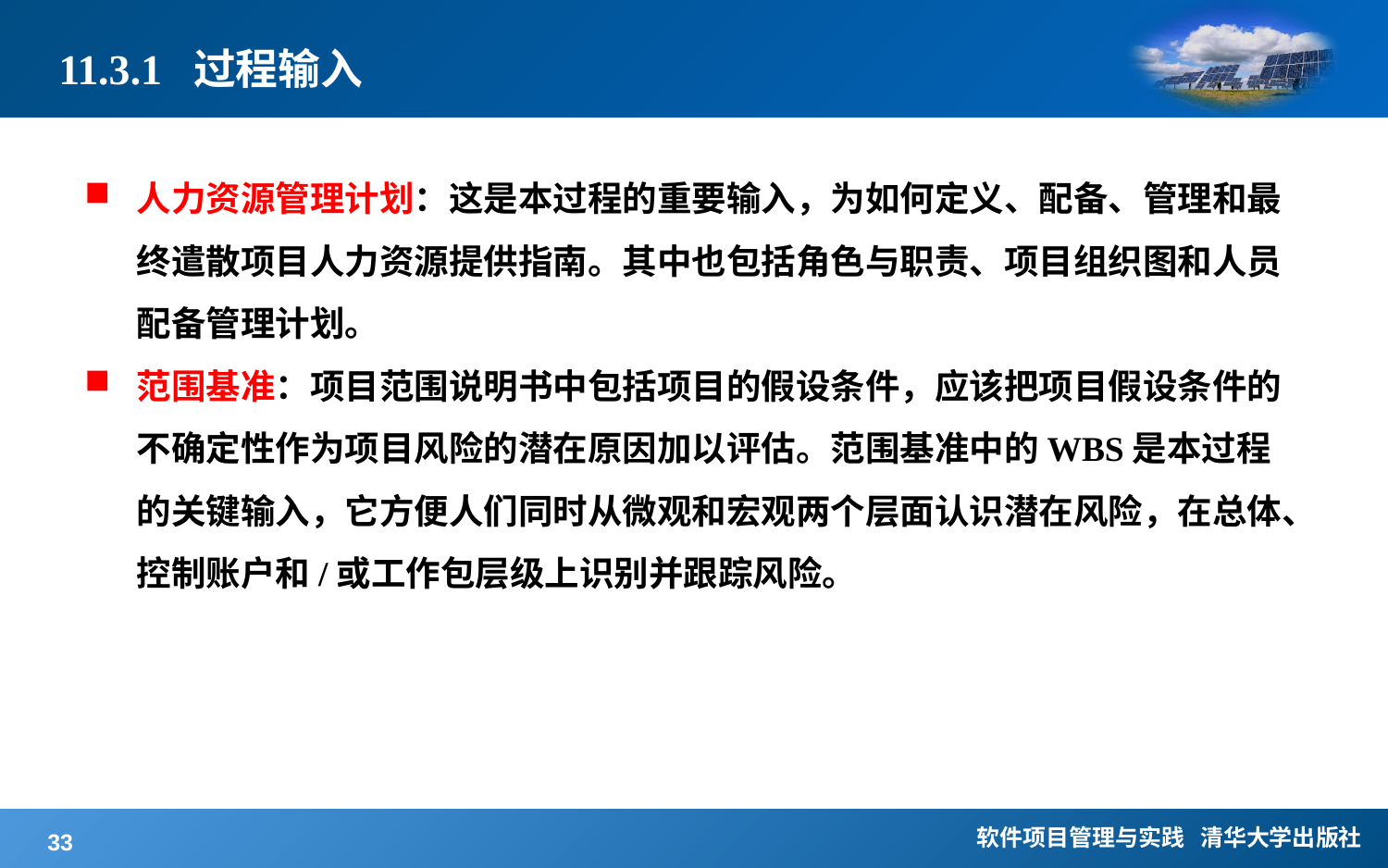

# 11.3.1  过程输入
人力资源管理计划：这是本过程的重要输入，为如何定义、配备、管理和最终遣散项目人力资源提供指南。其中也包括角色与职责、项目组织图和人员配备管理计划。
范围基准：项目范围说明书中包括项目的假设条件，应该把项目假设条件的不确定性作为项目风险的潜在原因加以评估。范围基准中的WBS是本过程的关键输入，它方便人们同时从微观和宏观两个层面认识潜在风险，在总体、控制账户和/或工作包层级上识别并跟踪风险。